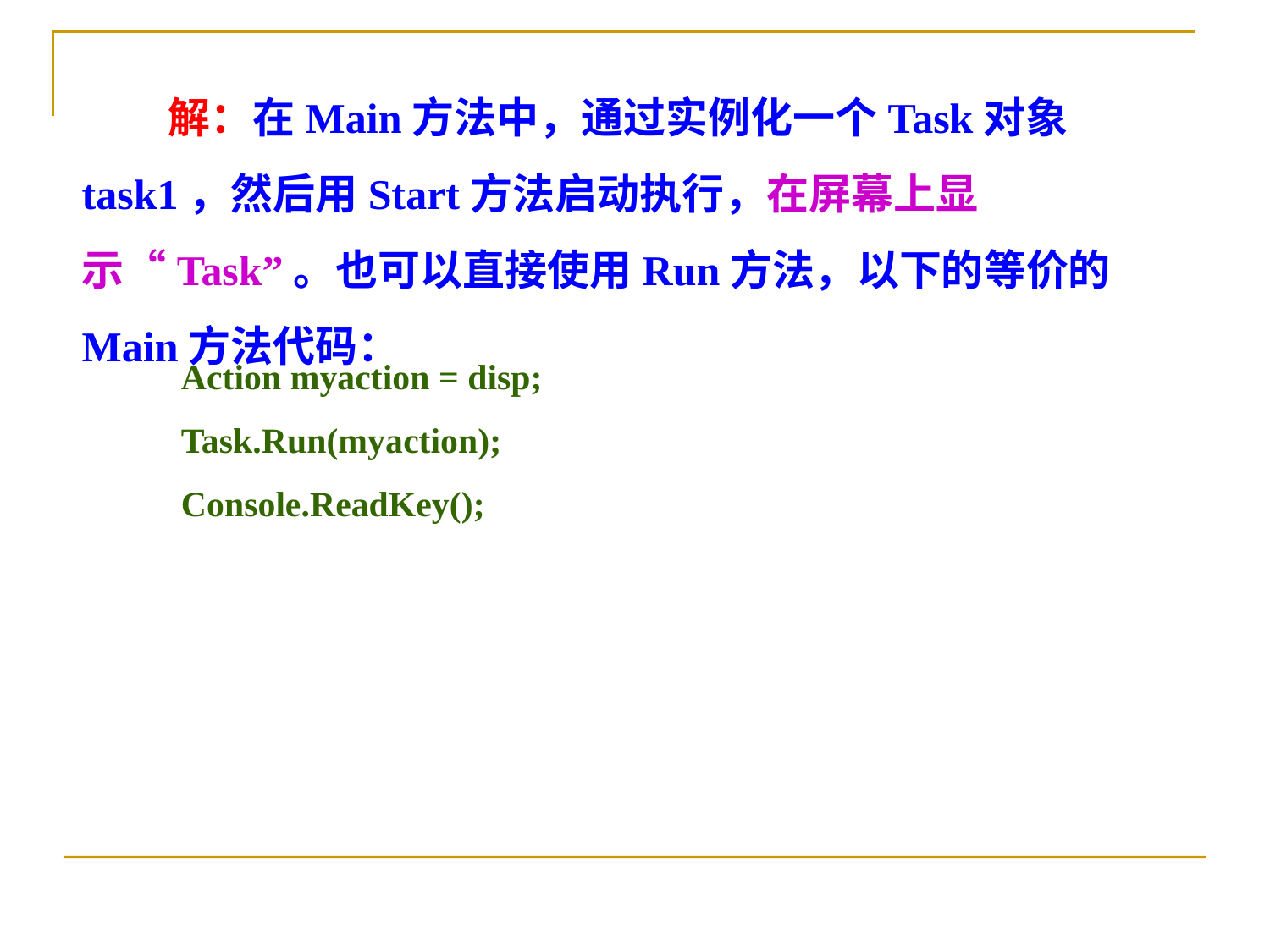

解：在Main方法中，通过实例化一个Task对象task1，然后用Start方法启动执行，在屏幕上显示“Task”。也可以直接使用Run方法，以下的等价的Main方法代码：
Action myaction = disp;
Task.Run(myaction);
Console.ReadKey();